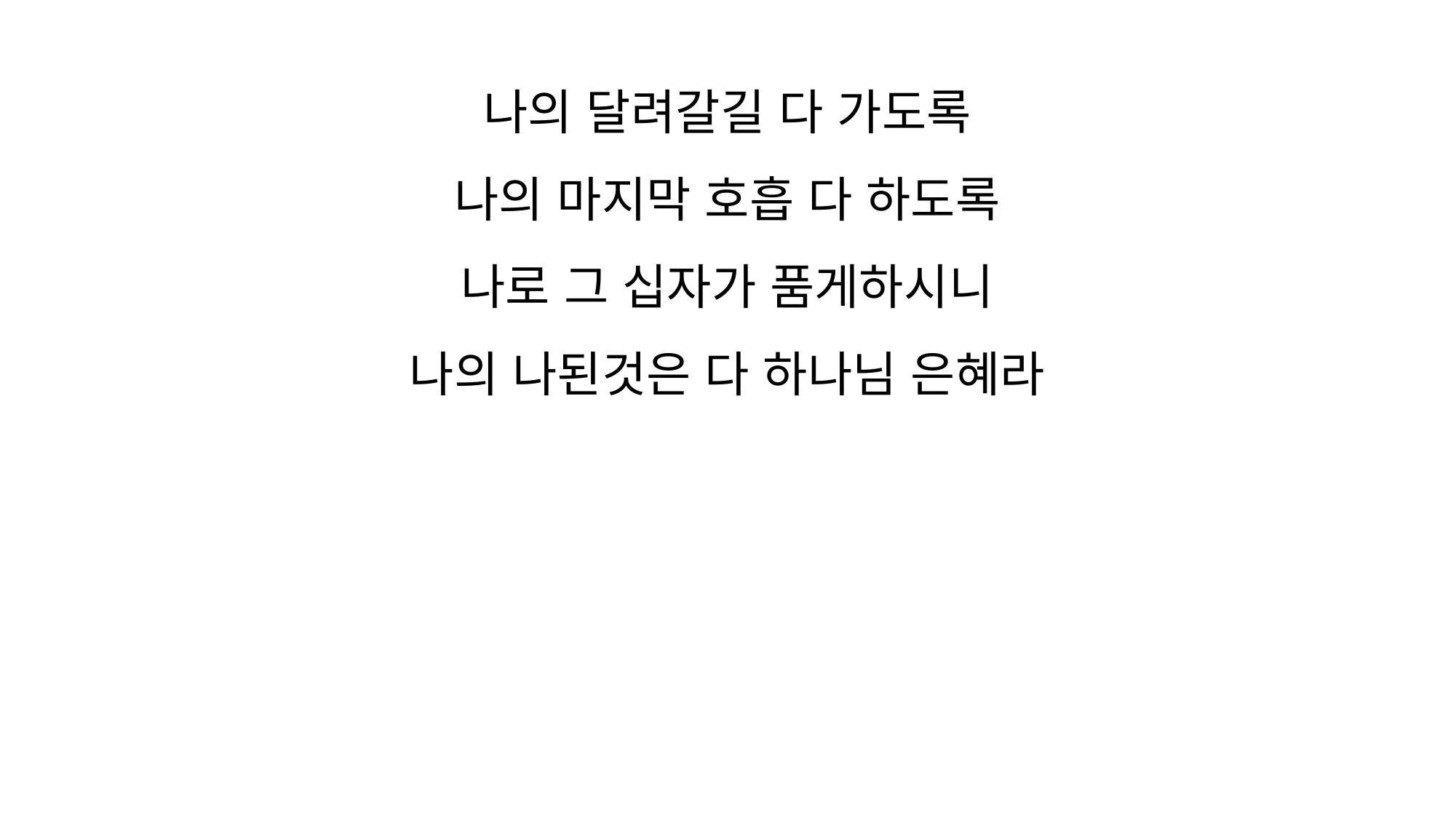

나의 달려갈길 다 가도록
나의 마지막 호흡 다 하도록
나로 그 십자가 품게하시니
나의 나된것은 다 하나님 은혜라